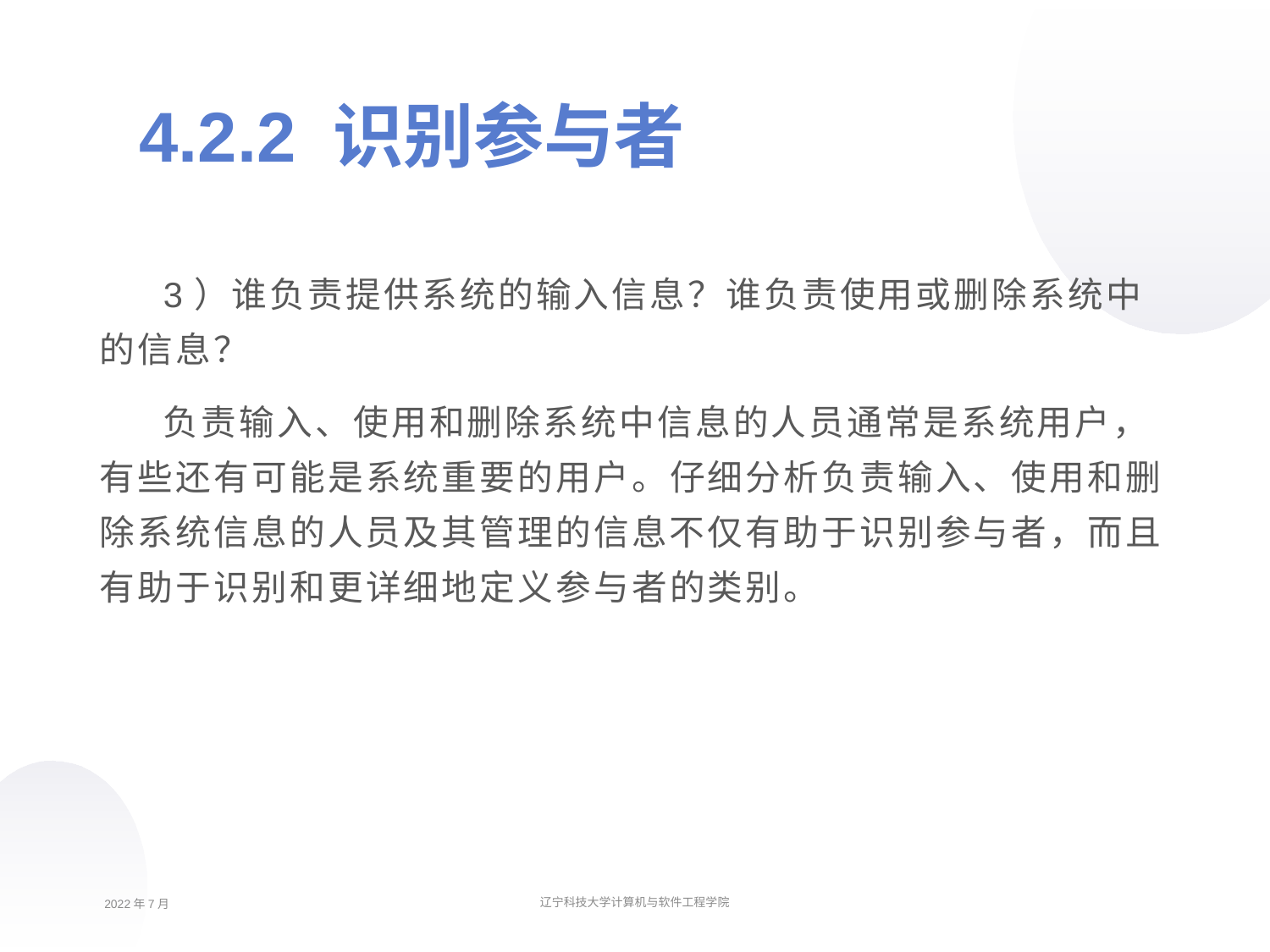

4.2.2 识别参与者
3）谁负责提供系统的输入信息？谁负责使用或删除系统中的信息？
负责输入、使用和删除系统中信息的人员通常是系统用户，有些还有可能是系统重要的用户。仔细分析负责输入、使用和删除系统信息的人员及其管理的信息不仅有助于识别参与者，而且有助于识别和更详细地定义参与者的类别。

2022年7月
辽宁科技大学计算机与软件工程学院
17